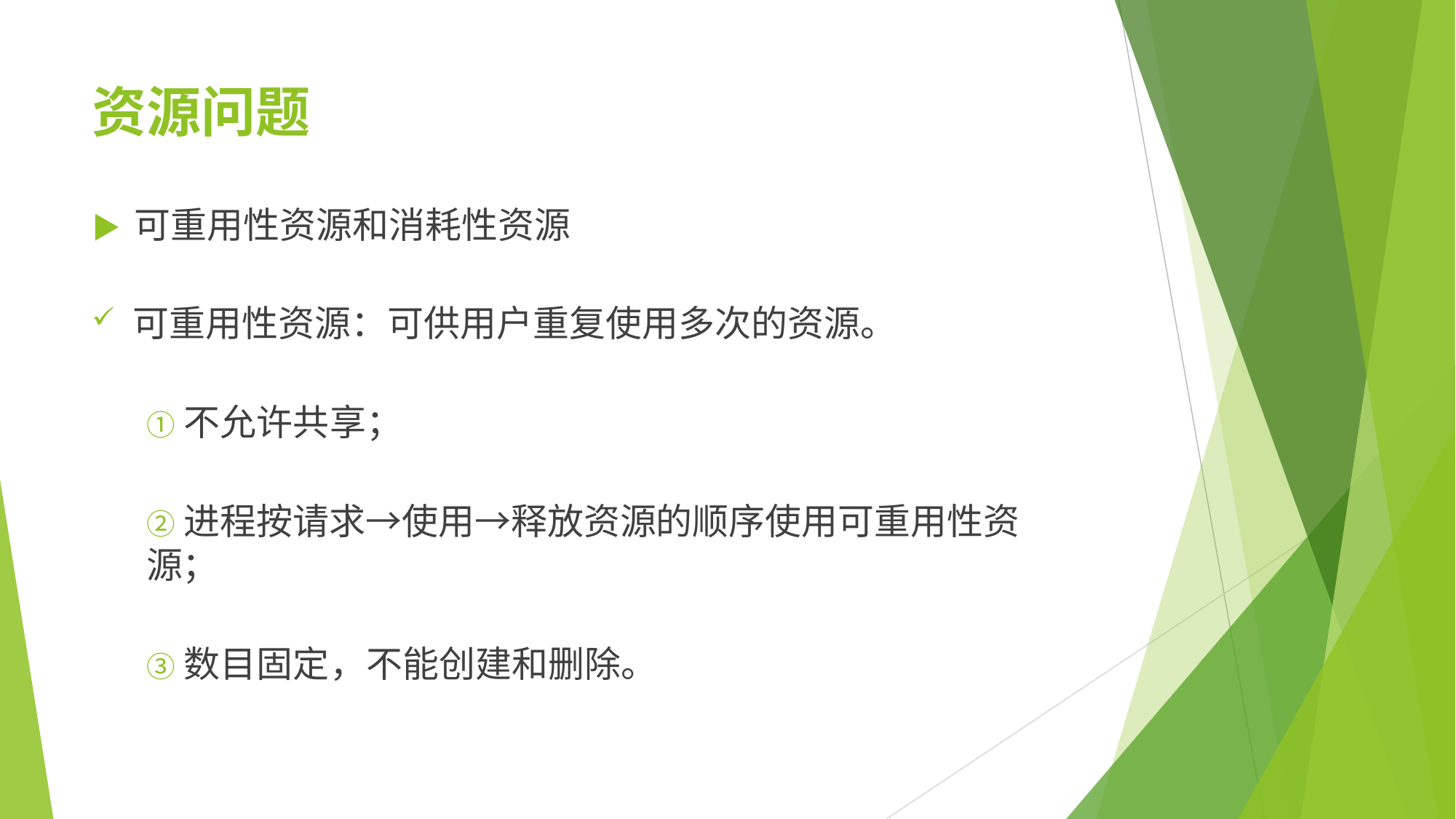

# 资源问题
▶	可重用性资源和消耗性资源

可重用性资源：可供用户重复使用多次的资源。

①不允许共享；

②进程按请求→使用→释放资源的顺序使用可重用性资源；

③数目固定，不能创建和删除。